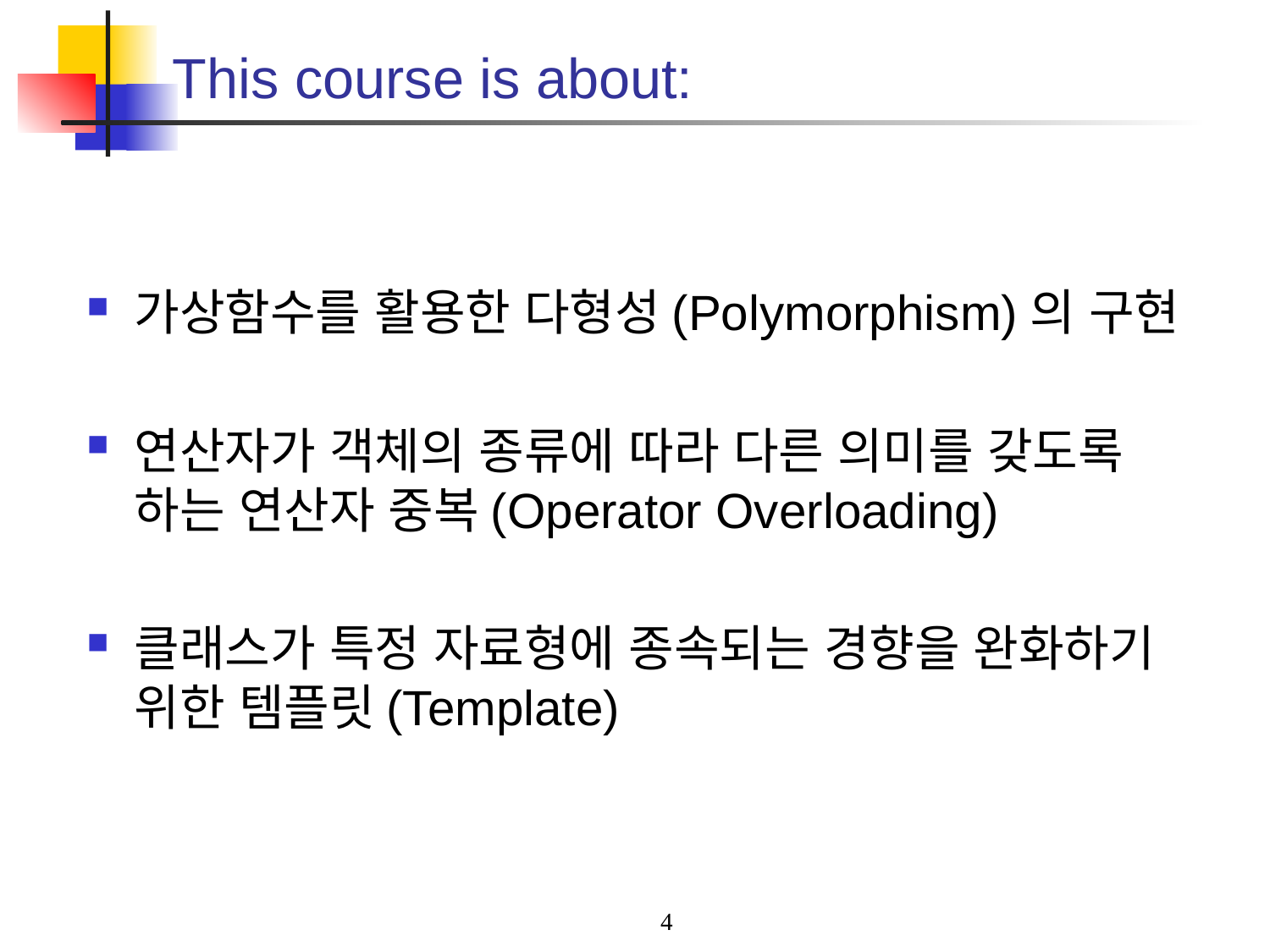

# This course is about:
가상함수를 활용한 다형성(Polymorphism)의 구현

연산자가 객체의 종류에 따라 다른 의미를 갖도록 하는 연산자 중복(Operator Overloading)

클래스가 특정 자료형에 종속되는 경향을 완화하기 위한 템플릿(Template)

4